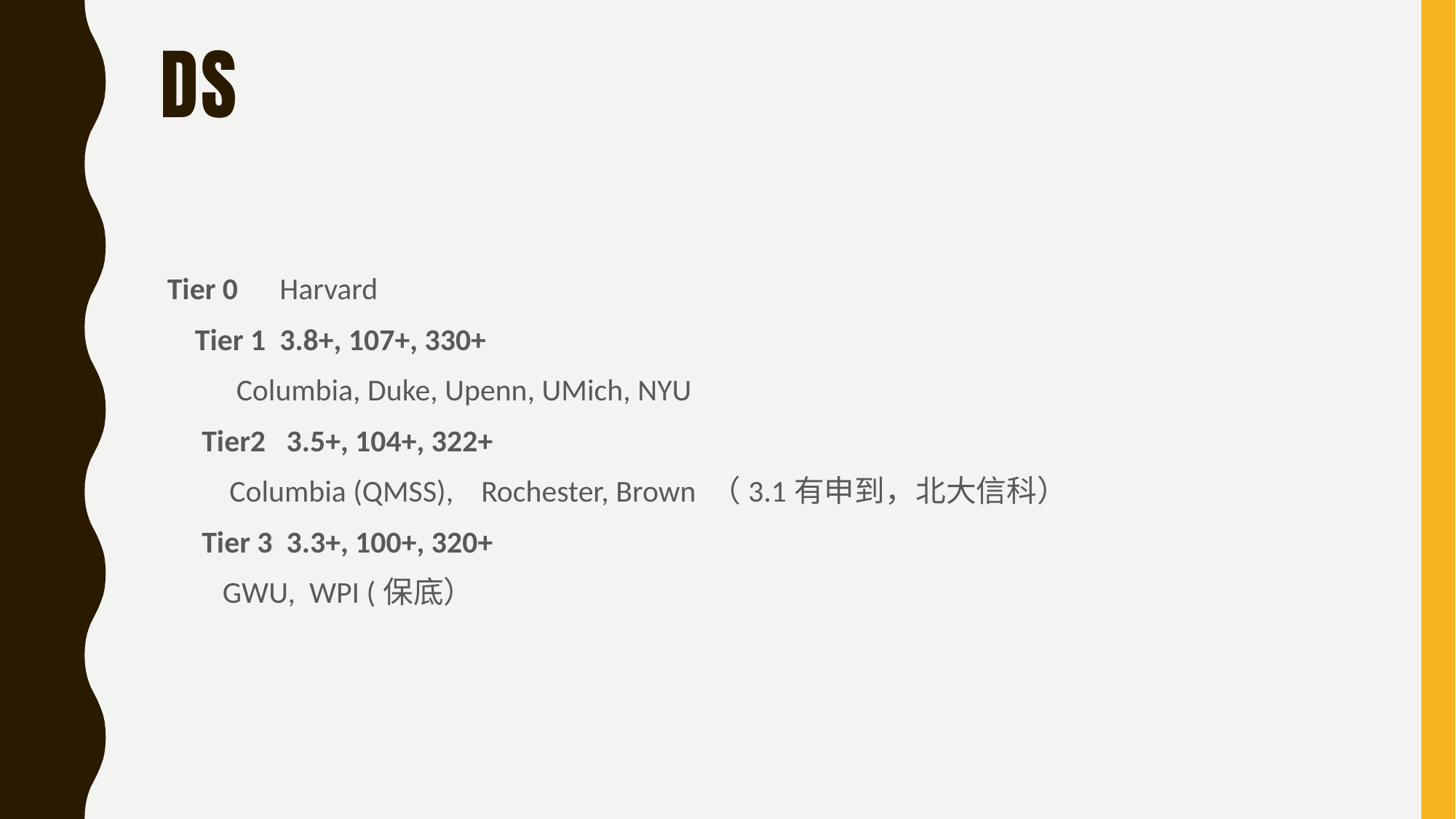

# DS
 Tier 0      Harvard
     Tier 1  3.8+, 107+, 330+
           Columbia, Duke, Upenn, UMich, NYU
      Tier2   3.5+, 104+, 322+
          Columbia (QMSS),    Rochester, Brown （3.1有申到，北大信科）
      Tier 3  3.3+, 100+, 320+
         GWU,  WPI (保底）